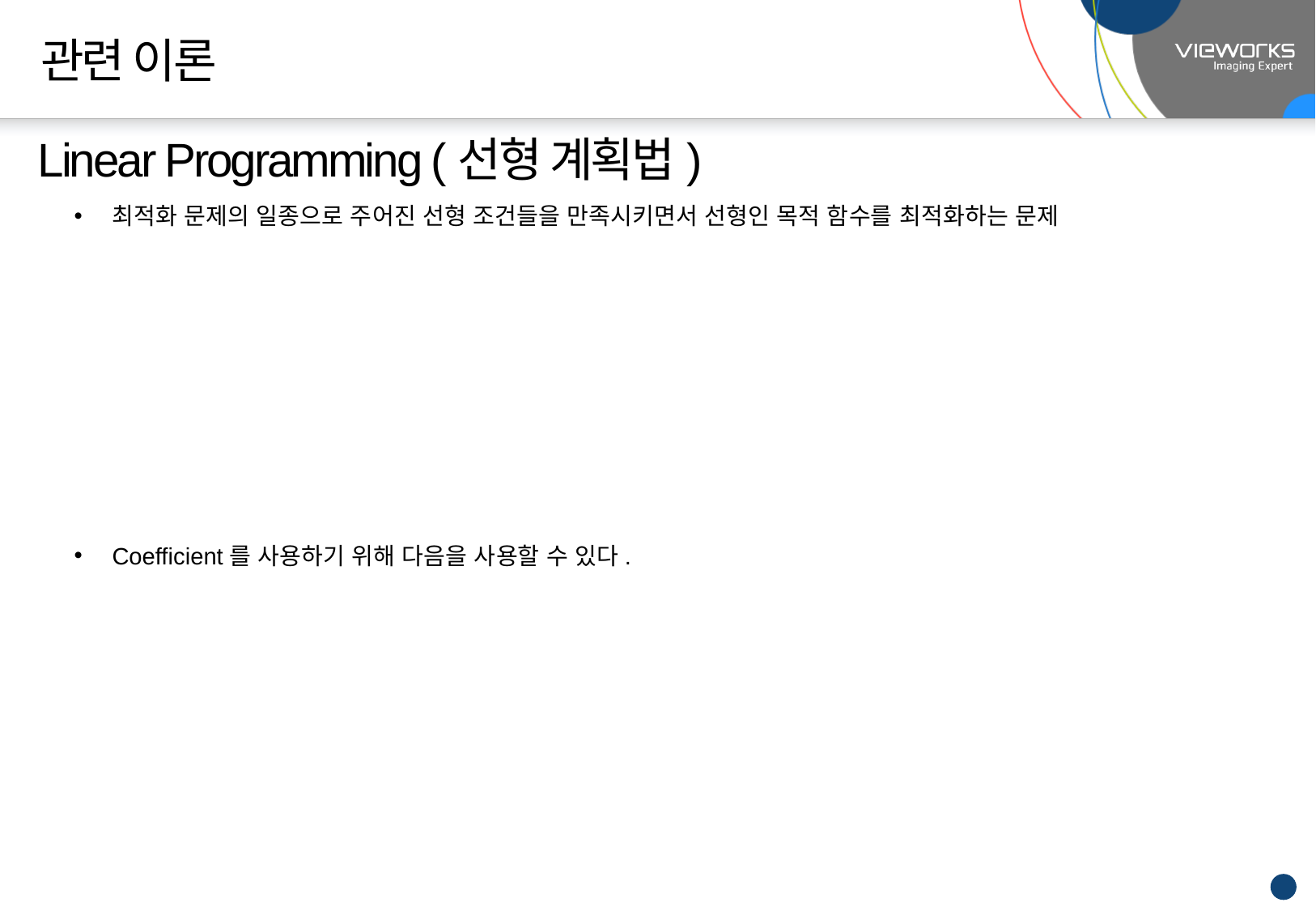

# 관련 이론
Linear Programming (선형 계획법)
최적화 문제의 일종으로 주어진 선형 조건들을 만족시키면서 선형인 목적 함수를 최적화하는 문제

Coefficient를 사용하기 위해 다음을 사용할 수 있다.